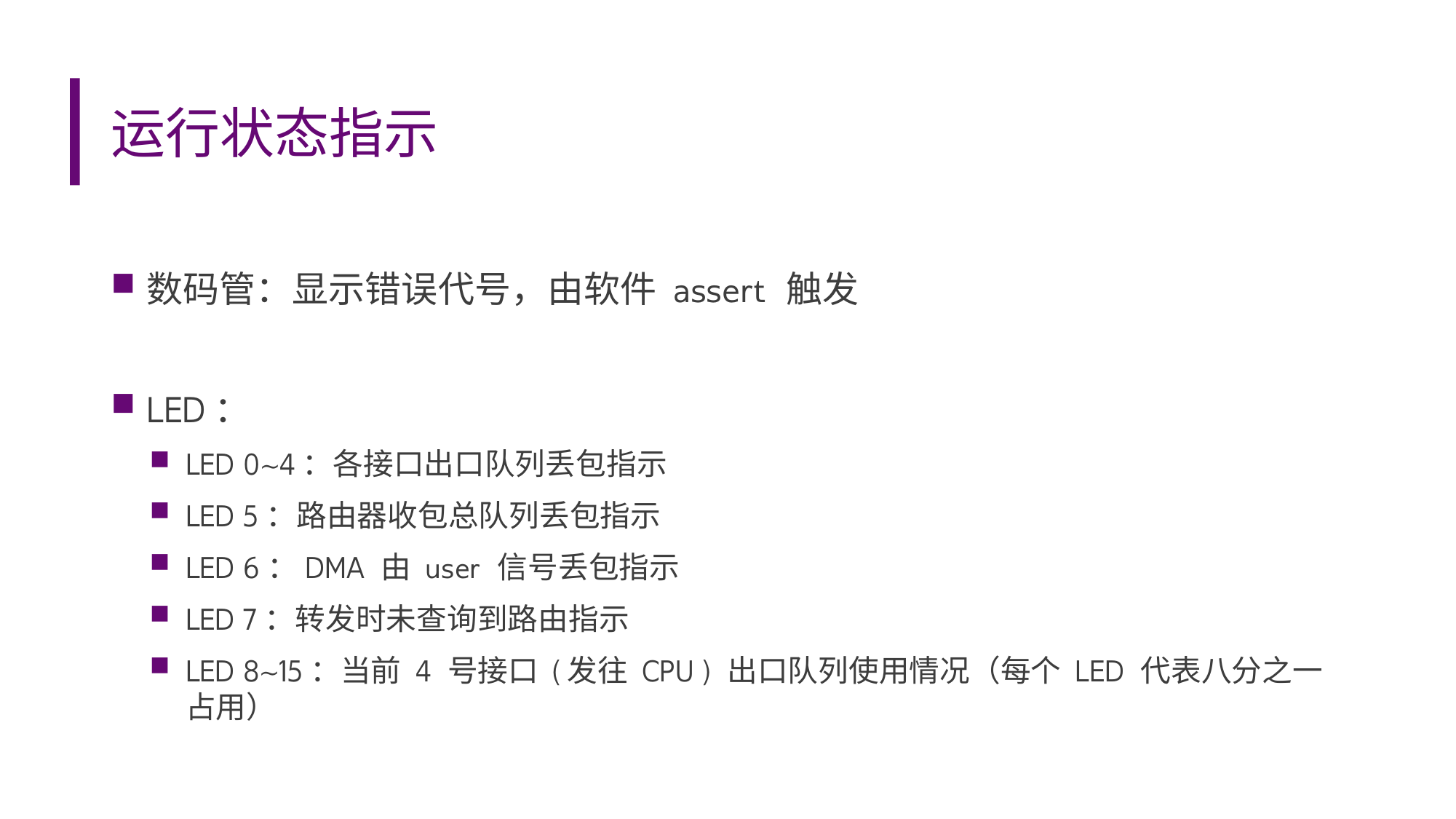

# 运行状态指示
数码管：显示错误代号，由软件 assert 触发

LED：
LED 0~4：各接口出口队列丢包指示
LED 5：路由器收包总队列丢包指示
LED 6：DMA 由 user 信号丢包指示
LED 7：转发时未查询到路由指示
LED 8~15：当前 4 号接口 (发往 CPU ) 出口队列使用情况（每个 LED 代表八分之一占用）